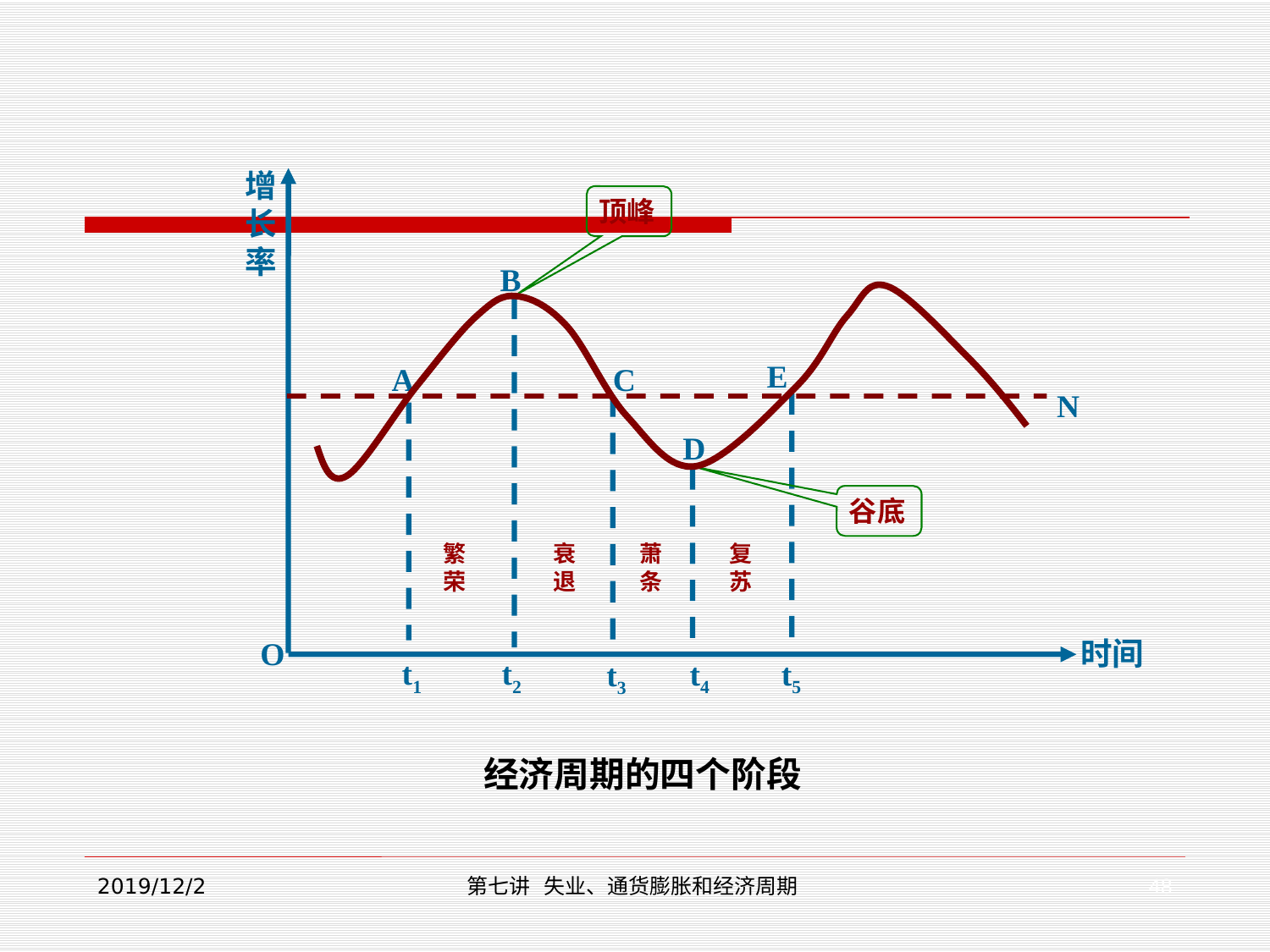

增长率

顶峰
B

E
A
C
N

D

谷底
繁荣
衰退
萧条
复苏
O
时间
t1
t2
t4
t5

t3
经济周期的四个阶段
48
2019/12/2
第七讲   失业、通货膨胀和经济周期